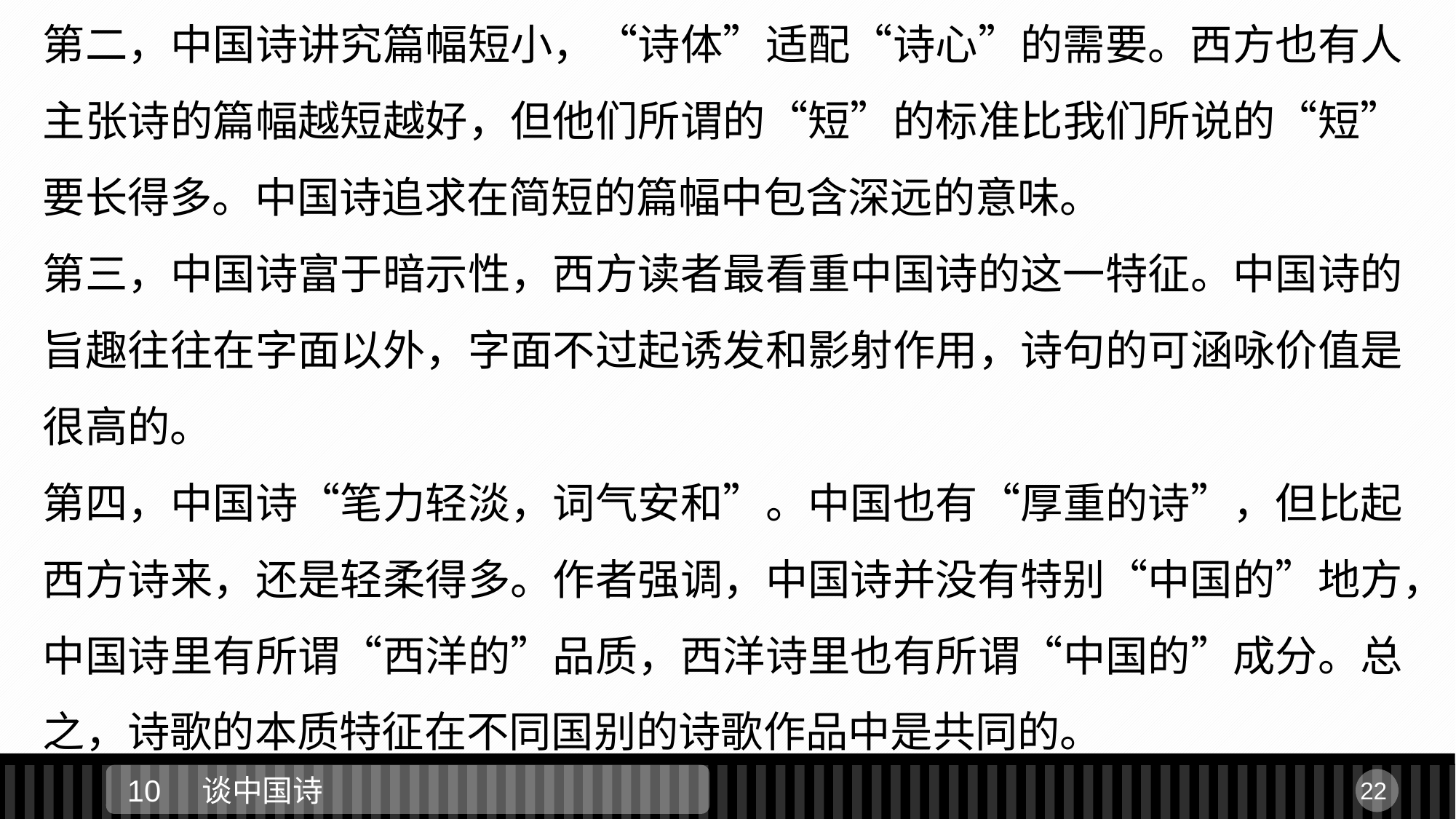

第二，中国诗讲究篇幅短小，“诗体”适配“诗心”的需要。西方也有人主张诗的篇幅越短越好，但他们所谓的“短”的标准比我们所说的“短”要长得多。中国诗追求在简短的篇幅中包含深远的意味。
第三，中国诗富于暗示性，西方读者最看重中国诗的这一特征。中国诗的旨趣往往在字面以外，字面不过起诱发和影射作用，诗句的可涵咏价值是很高的。
第四，中国诗“笔力轻淡，词气安和”。中国也有“厚重的诗”，但比起西方诗来，还是轻柔得多。作者强调，中国诗并没有特别“中国的”地方，中国诗里有所谓“西洋的”品质，西洋诗里也有所谓“中国的”成分。总之，诗歌的本质特征在不同国别的诗歌作品中是共同的。